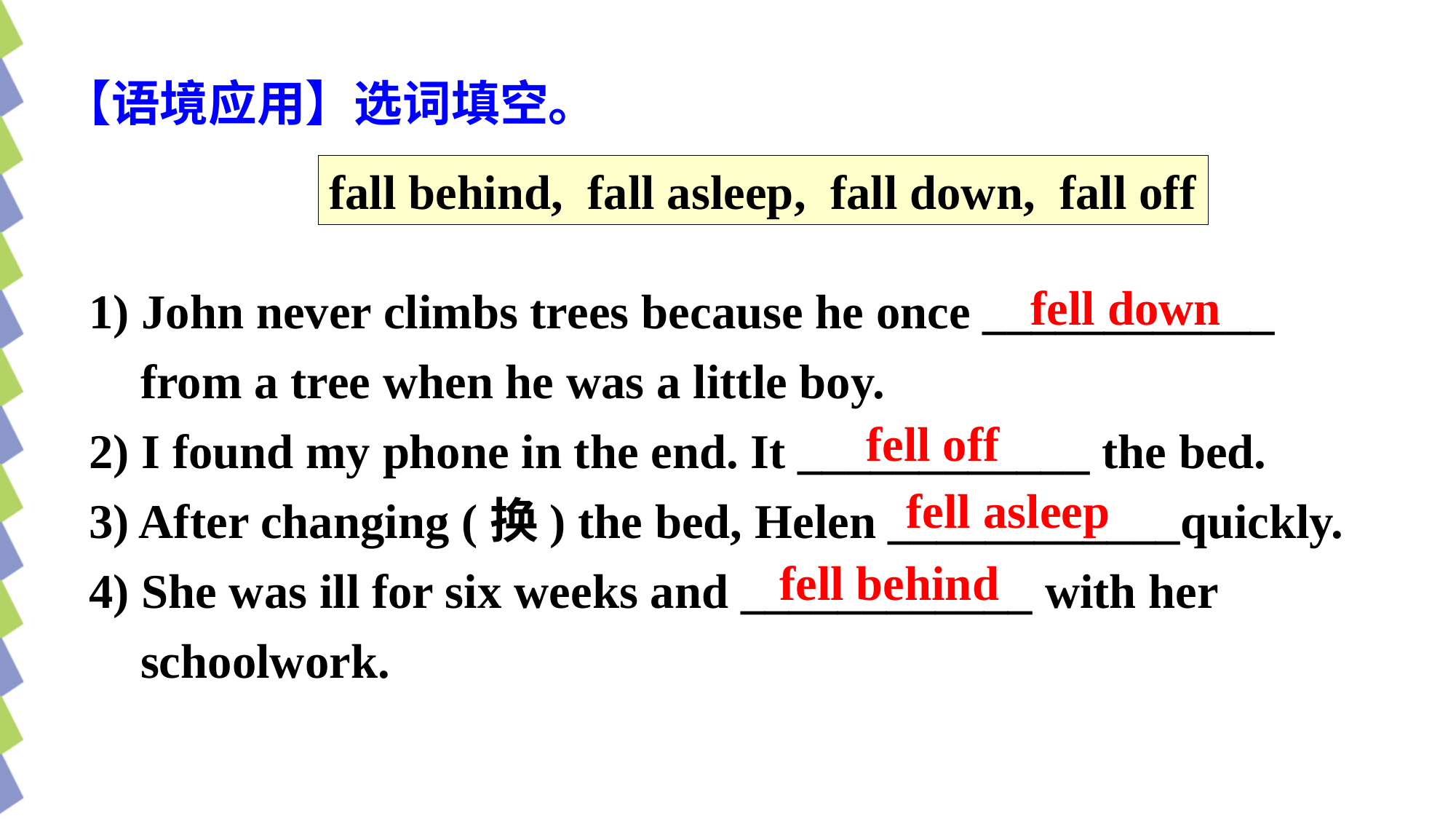

【语境应用】选词填空。
fall behind,  fall asleep,  fall down,  fall off
 1) John never climbs trees because he once ____________ from a tree when he was a little boy.
 2) I found my phone in the end. It ____________ the bed.
 3) After changing (换) the bed, Helen ____________quickly.
 4) She was ill for six weeks and ____________ with her schoolwork.
 fell down
 fell off
 fell asleep
 fell behind